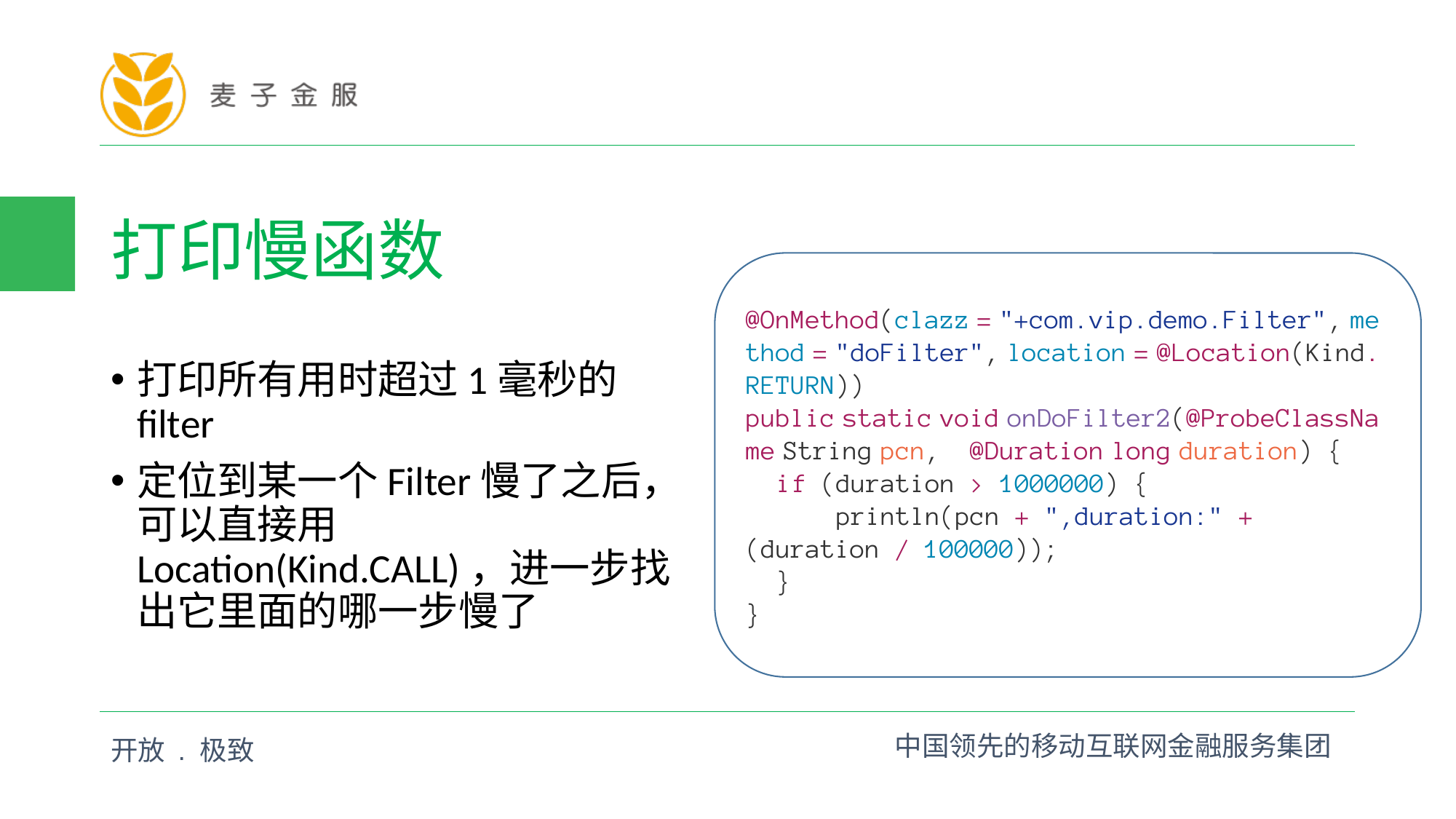

# 打印慢函数

@OnMethod(clazz = "+com.vip.demo.Filter", method = "doFilter", location = @Location(Kind.RETURN))
public static void onDoFilter2(@ProbeClassName String pcn,  @Duration long duration) {
    if (duration > 1000000) {
        println(pcn + ",duration:" + (duration / 100000));
    }
}
打印所有用时超过1毫秒的filter
定位到某一个Filter慢了之后，可以直接用Location(Kind.CALL)，进一步找出它里面的哪一步慢了